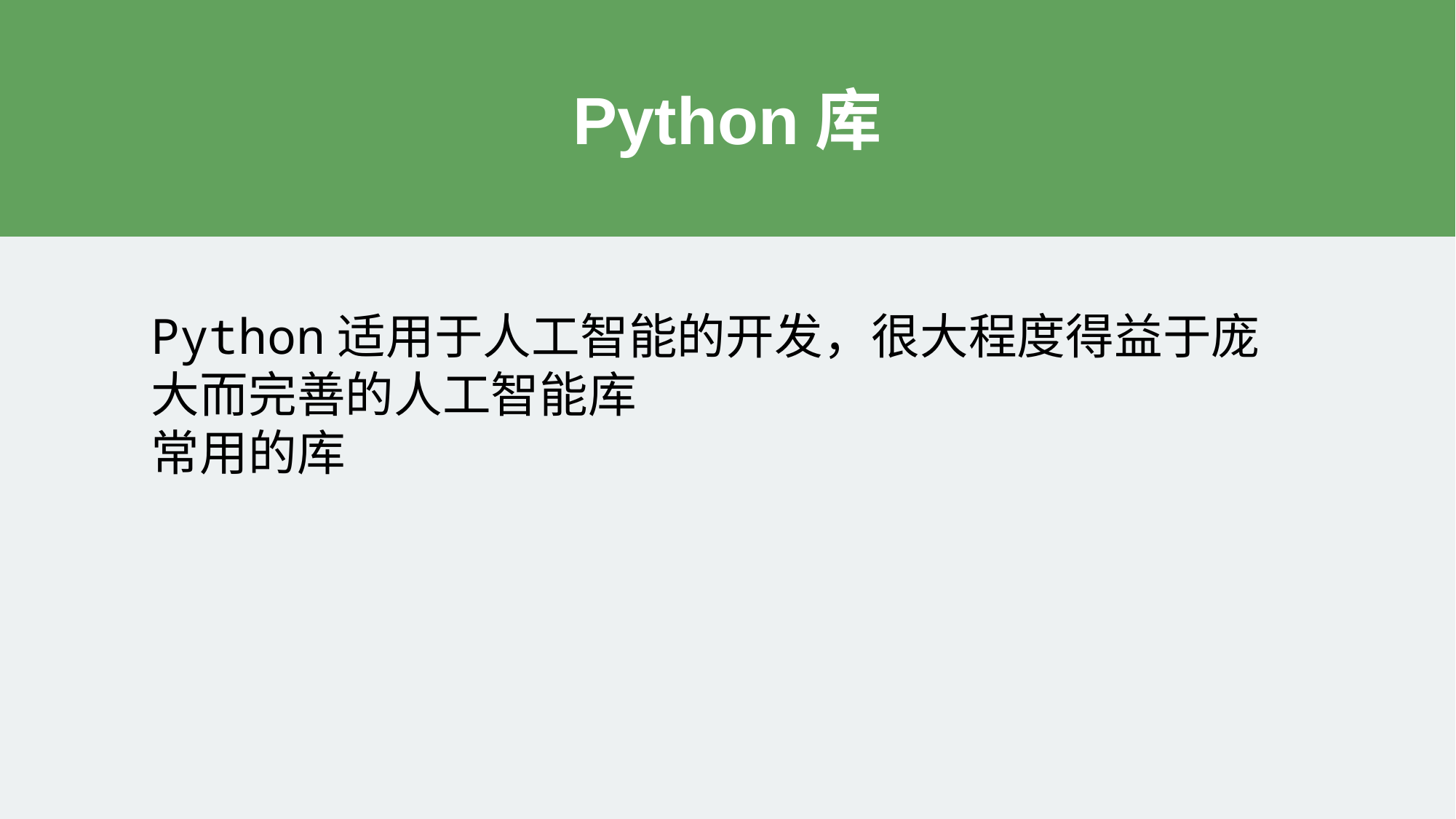

# Python库
Python适用于人工智能的开发，很大程度得益于庞大而完善的人工智能库
常用的库